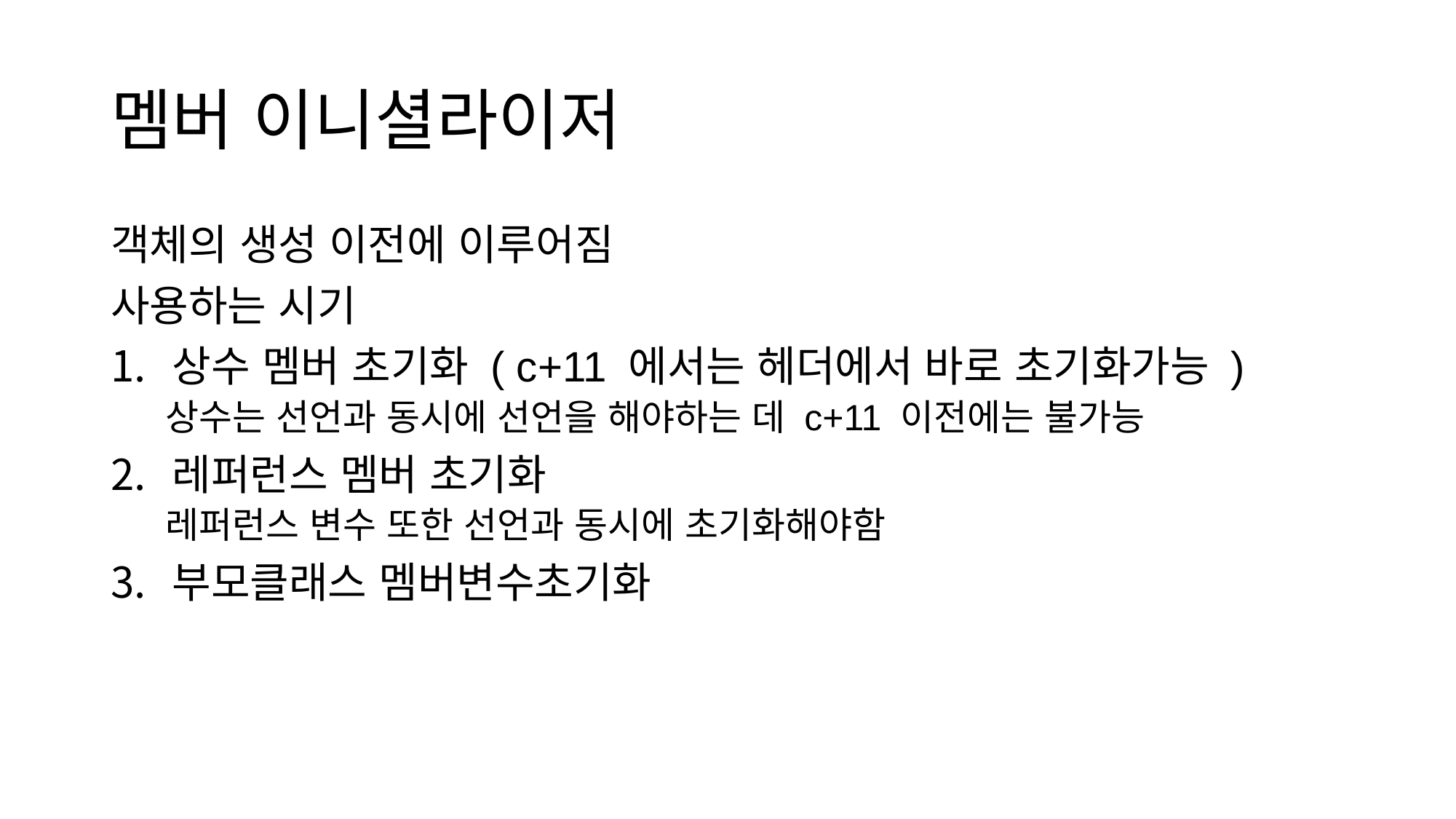

# 멤버 이니셜라이저
객체의 생성 이전에 이루어짐
사용하는 시기
상수 멤버 초기화 ( c+11 에서는 헤더에서 바로 초기화가능 )
상수는 선언과 동시에 선언을 해야하는 데 c+11 이전에는 불가능
레퍼런스 멤버 초기화
레퍼런스 변수 또한 선언과 동시에 초기화해야함
부모클래스 멤버변수초기화